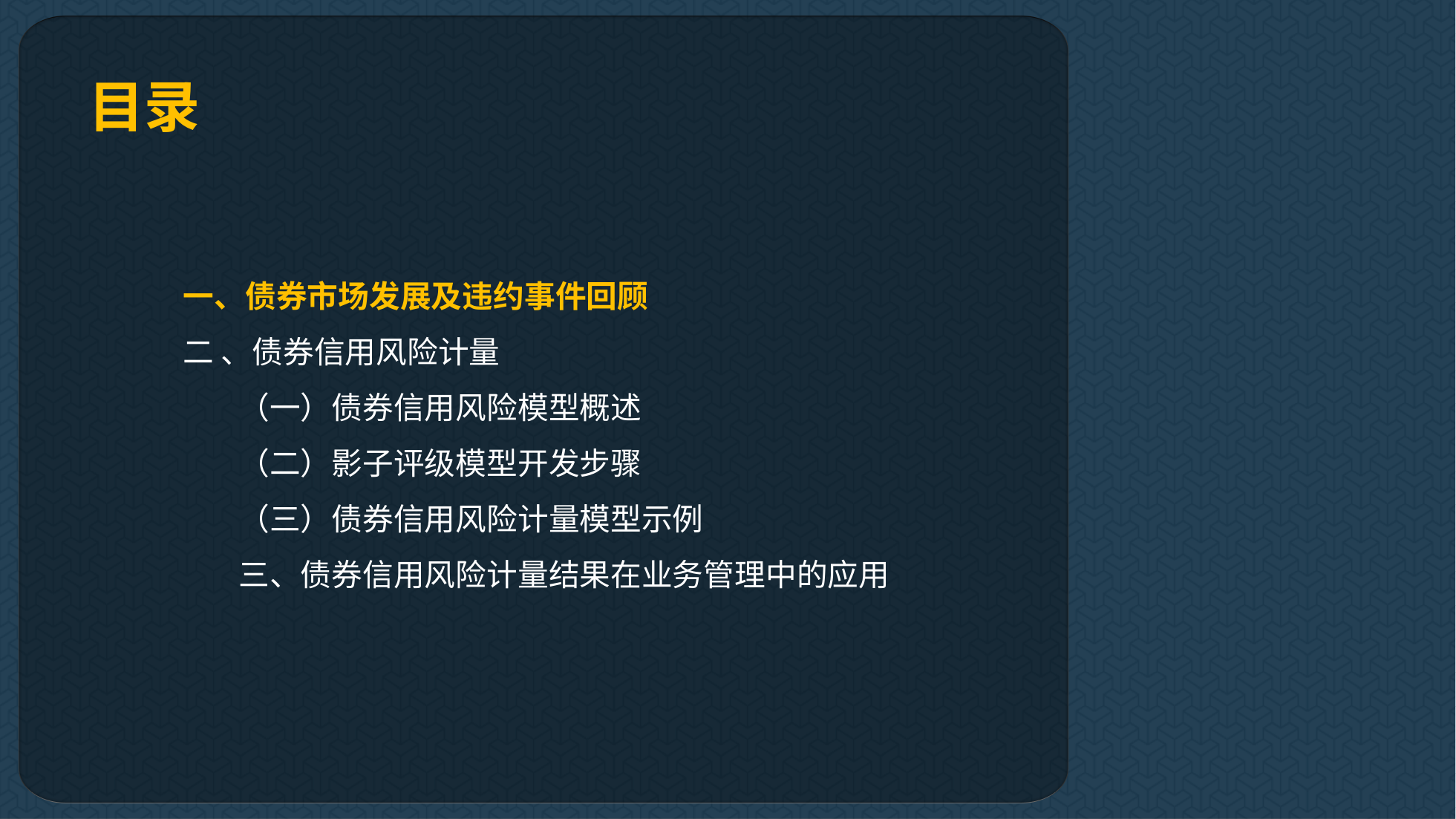

目录
一、债券市场发展及违约事件回顾
二 、债券信用风险计量
（一）债券信用风险模型概述
（二）影子评级模型开发步骤
（三）债券信用风险计量模型示例
三、债券信用风险计量结果在业务管理中的应用